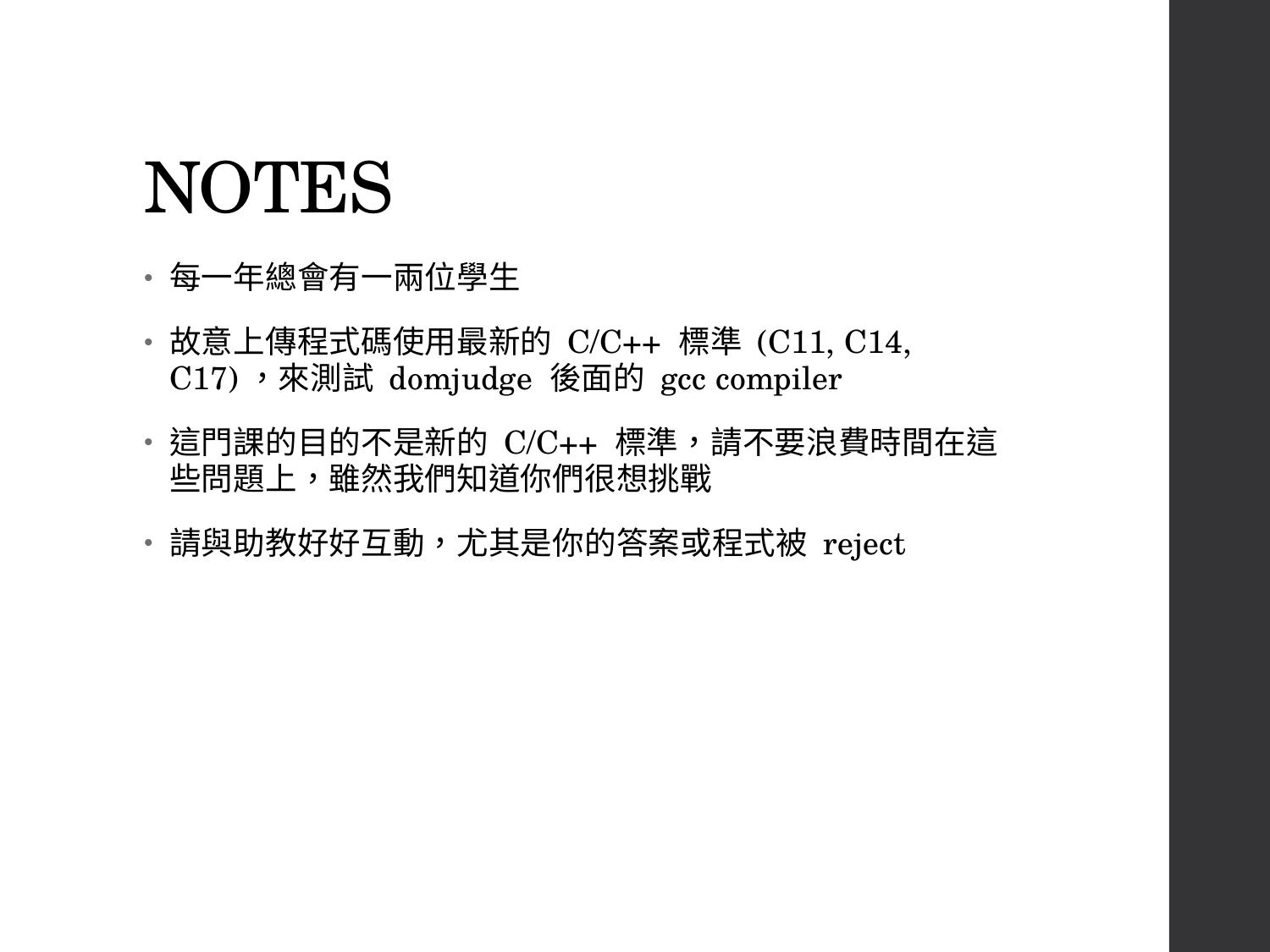

# NOTES
每一年總會有一兩位學生
故意上傳程式碼使用最新的 C/C++ 標準 (C11, C14, C17)，來測試 domjudge 後面的 gcc compiler
這門課的目的不是新的 C/C++ 標準，請不要浪費時間在這些問題上，雖然我們知道你們很想挑戰
請與助教好好互動，尤其是你的答案或程式被 reject